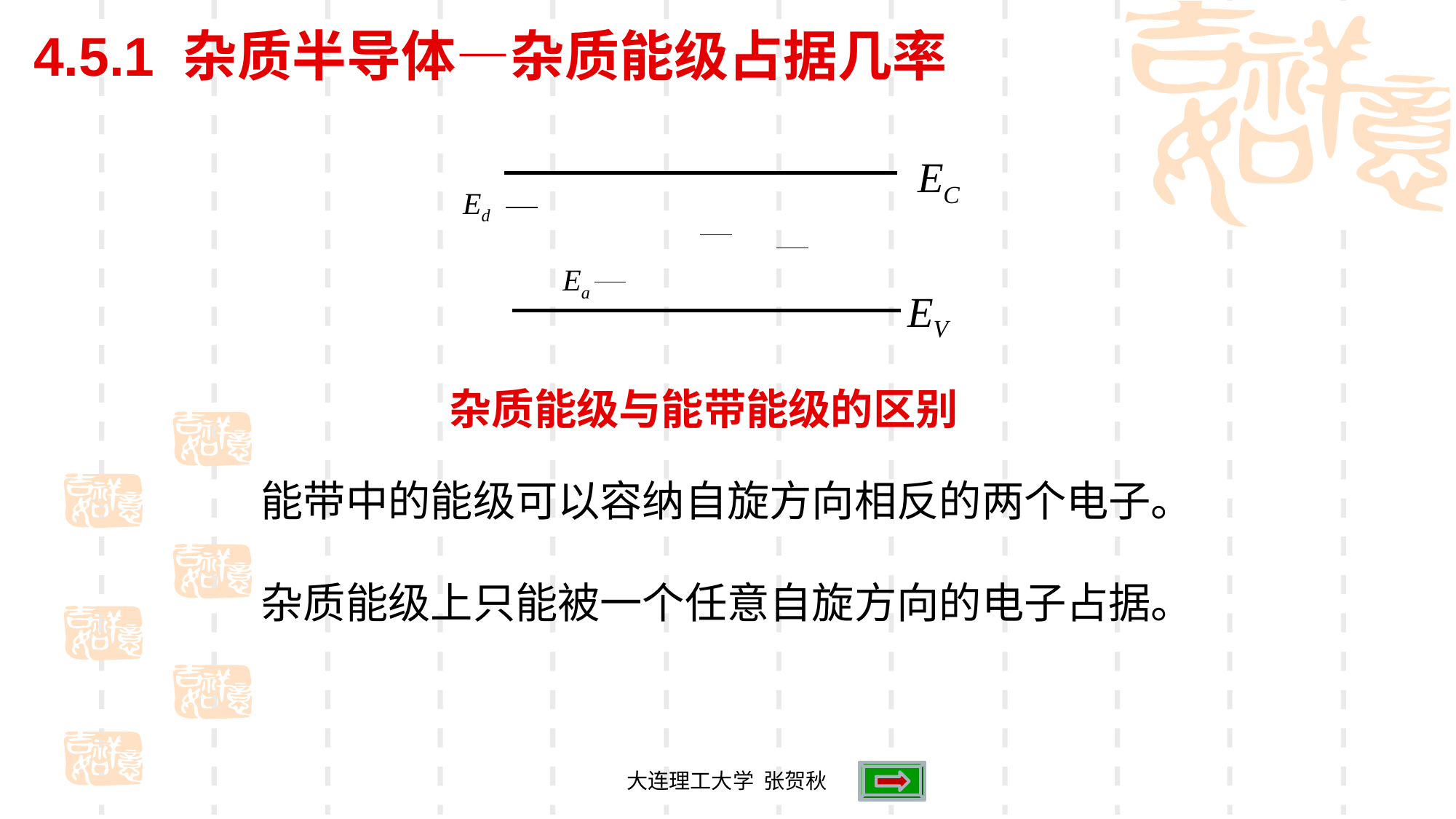

4.5.1 杂质半导体—杂质能级占据几率
EC
Ed
Ea
EV
杂质能级与能带能级的区别
能带中的能级可以容纳自旋方向相反的两个电子。

杂质能级上只能被一个任意自旋方向的电子占据。

大连理工大学  张贺秋